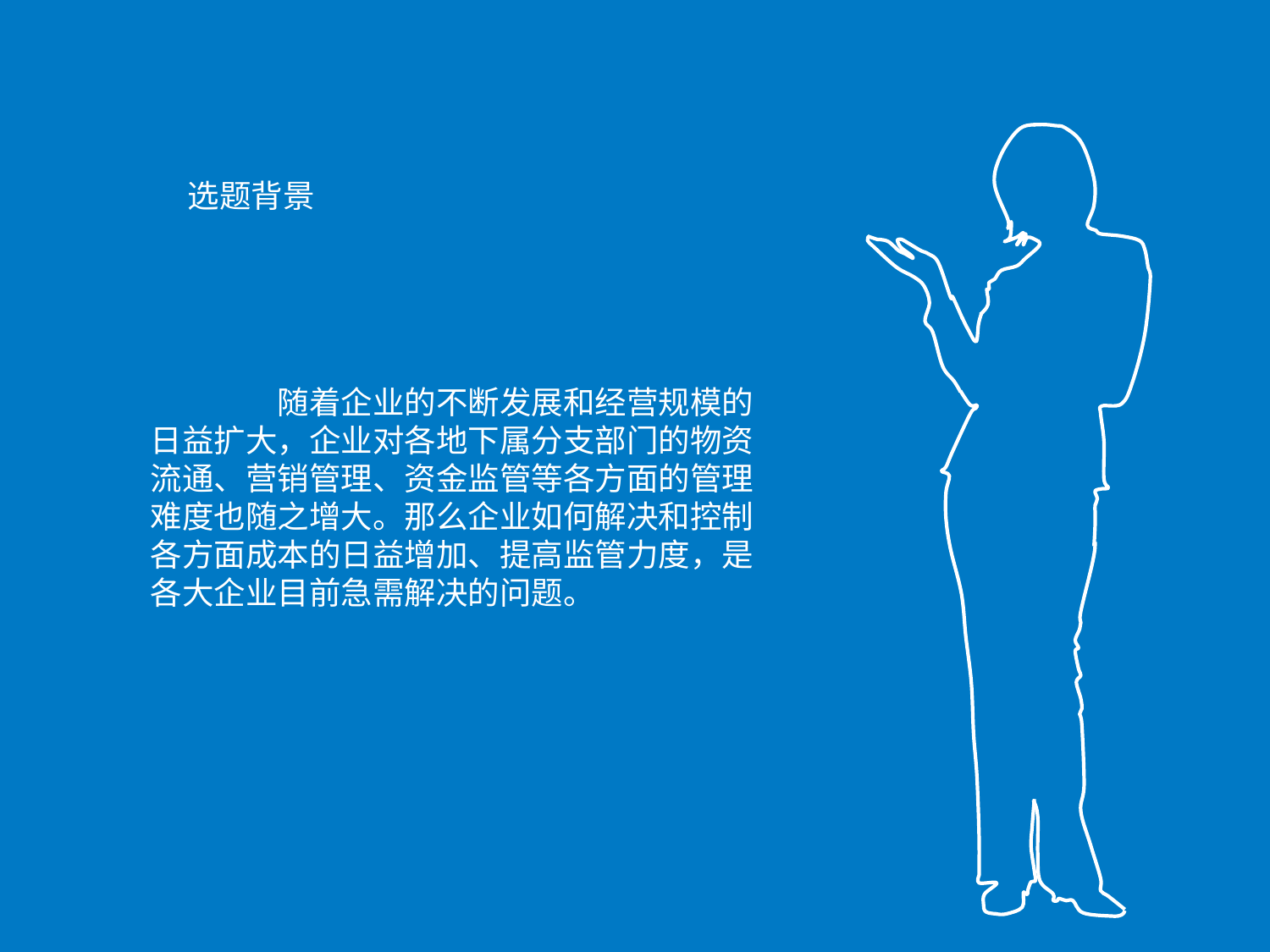

选题背景

	随着企业的不断发展和经营规模的日益扩大，企业对各地下属分支部门的物资流通、营销管理、资金监管等各方面的管理难度也随之增大。那么企业如何解决和控制各方面成本的日益增加、提高监管力度，是各大企业目前急需解决的问题。